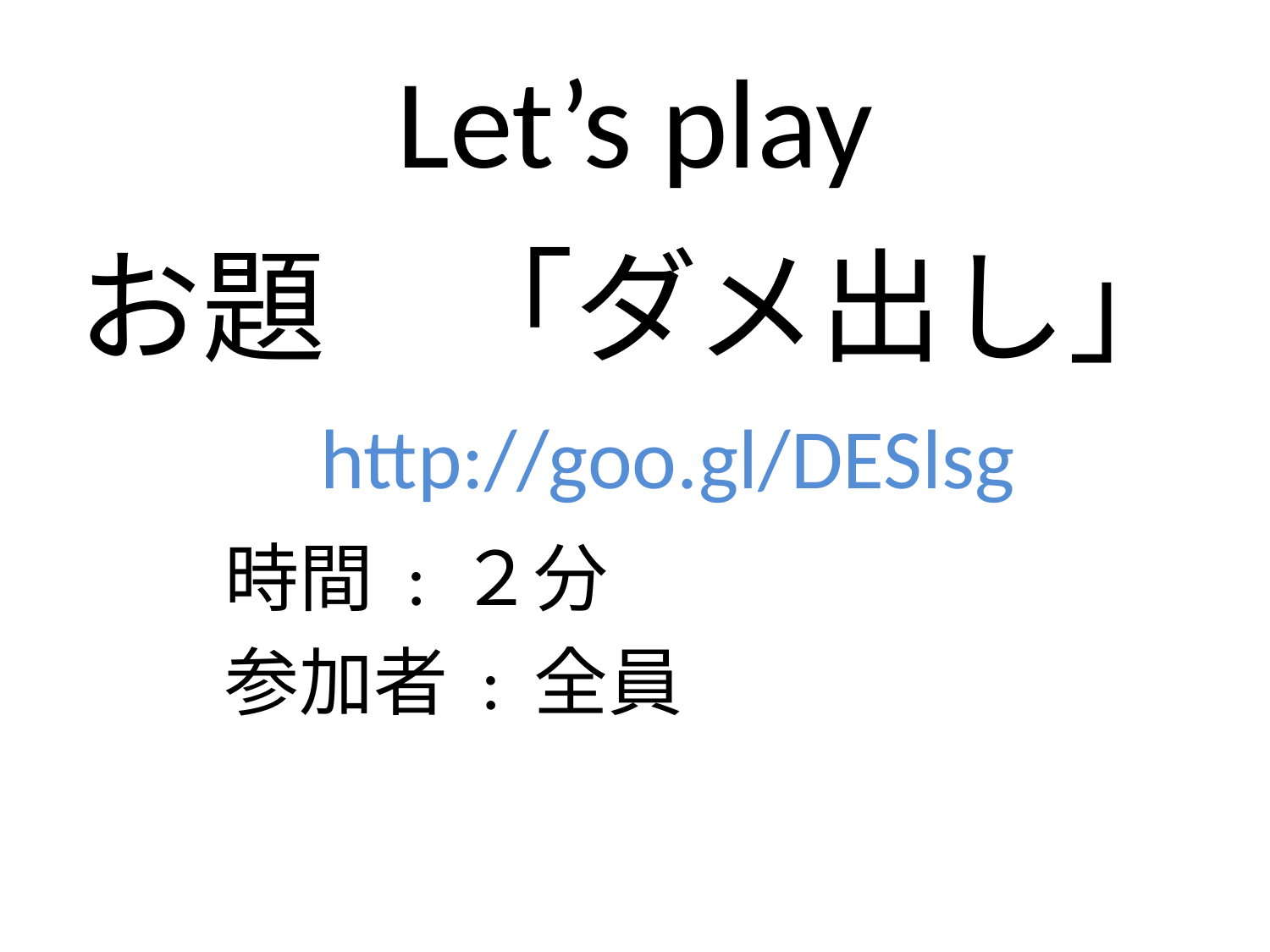

# Let’s play
お題　「ダメ出し」

　　時間 : ２分
　　参加者 : 全員
http://goo.gl/DESlsg